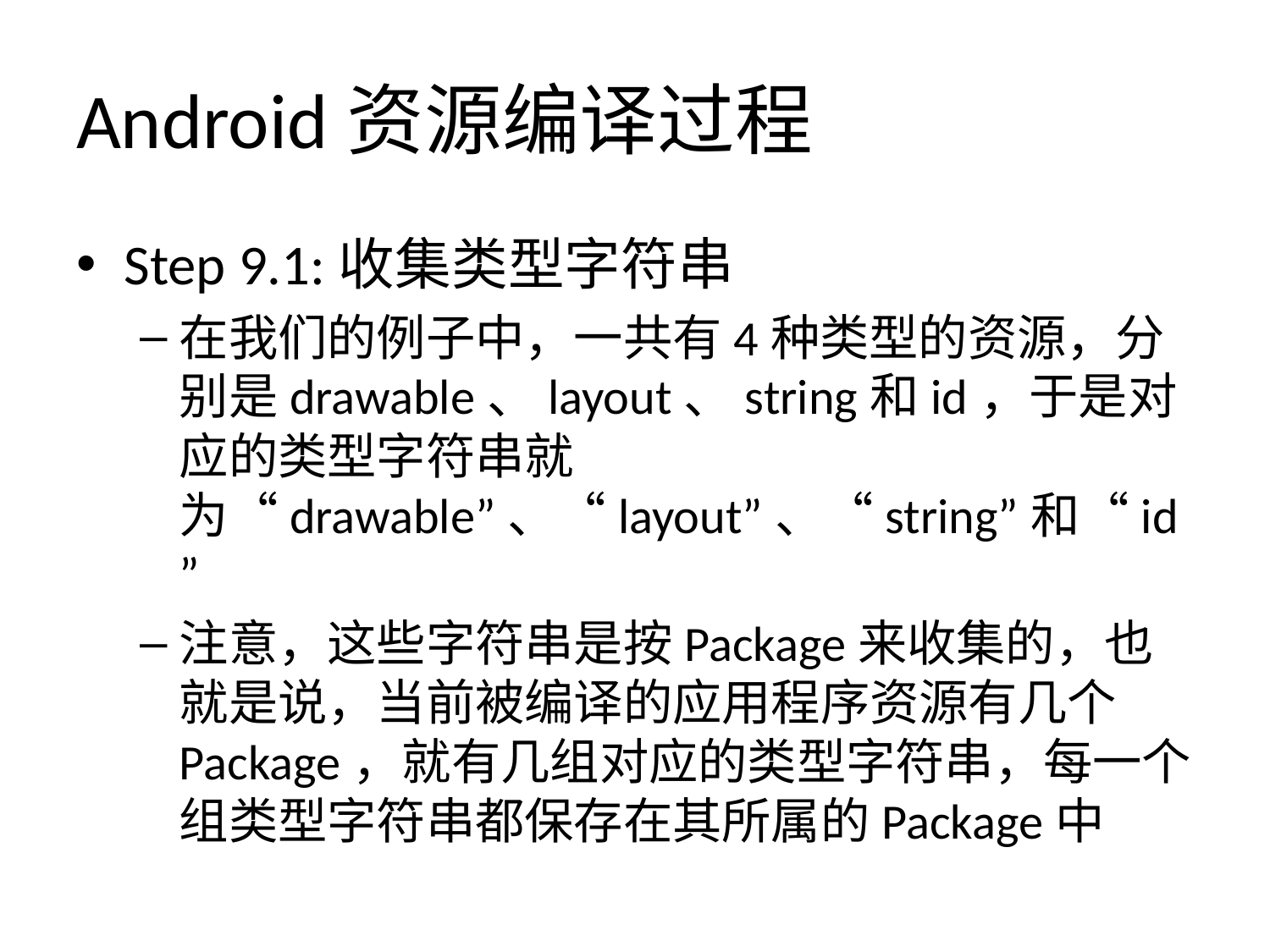

# Android资源编译过程
Step 9.1:收集类型字符串
在我们的例子中，一共有4种类型的资源，分别是drawable、layout、string和id，于是对应的类型字符串就为“drawable”、“layout”、“string”和“id”
注意，这些字符串是按Package来收集的，也就是说，当前被编译的应用程序资源有几个Package，就有几组对应的类型字符串，每一个组类型字符串都保存在其所属的Package中